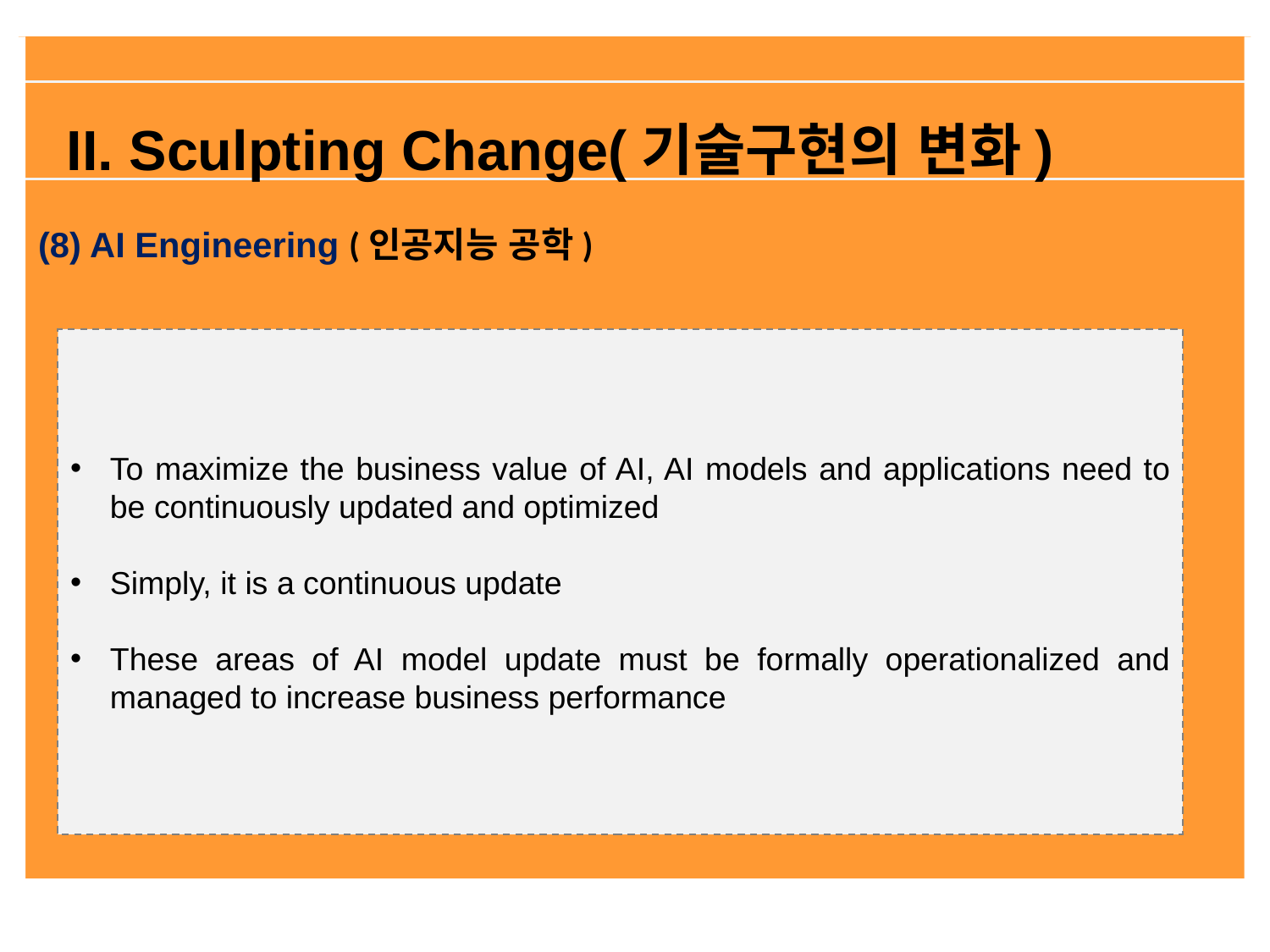

II. Sculpting Change(기술구현의 변화)
(8) AI Engineering (인공지능 공학)

To maximize the business value of AI, AI models and applications need to be continuously updated and optimized

Simply, it is a continuous update

These areas of AI model update must be formally operationalized and managed to increase business performance